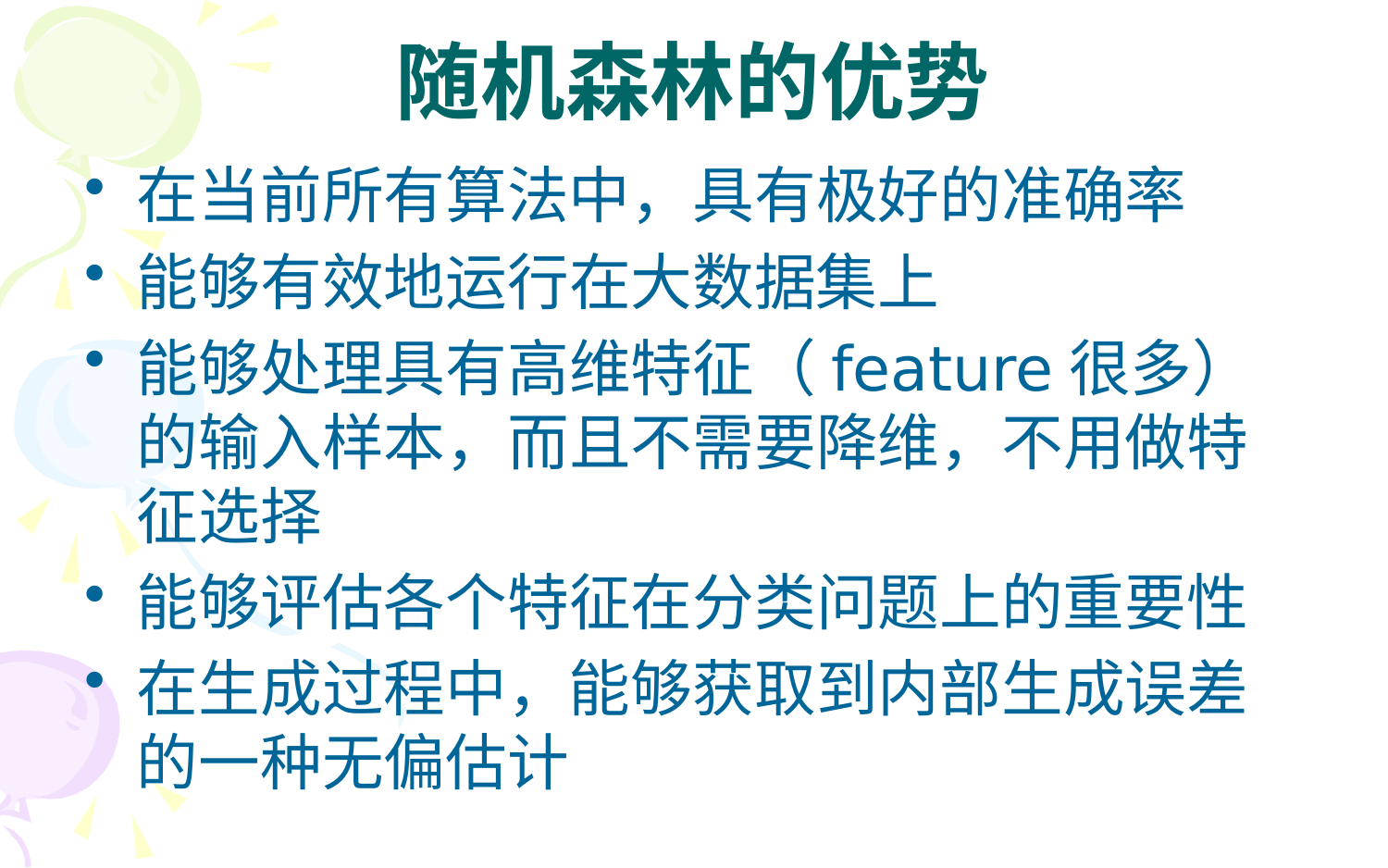

# 随机森林的优势
在当前所有算法中，具有极好的准确率
能够有效地运行在大数据集上
能够处理具有高维特征（feature很多）的输入样本，而且不需要降维，不用做特征选择
能够评估各个特征在分类问题上的重要性
在生成过程中，能够获取到内部生成误差的一种无偏估计